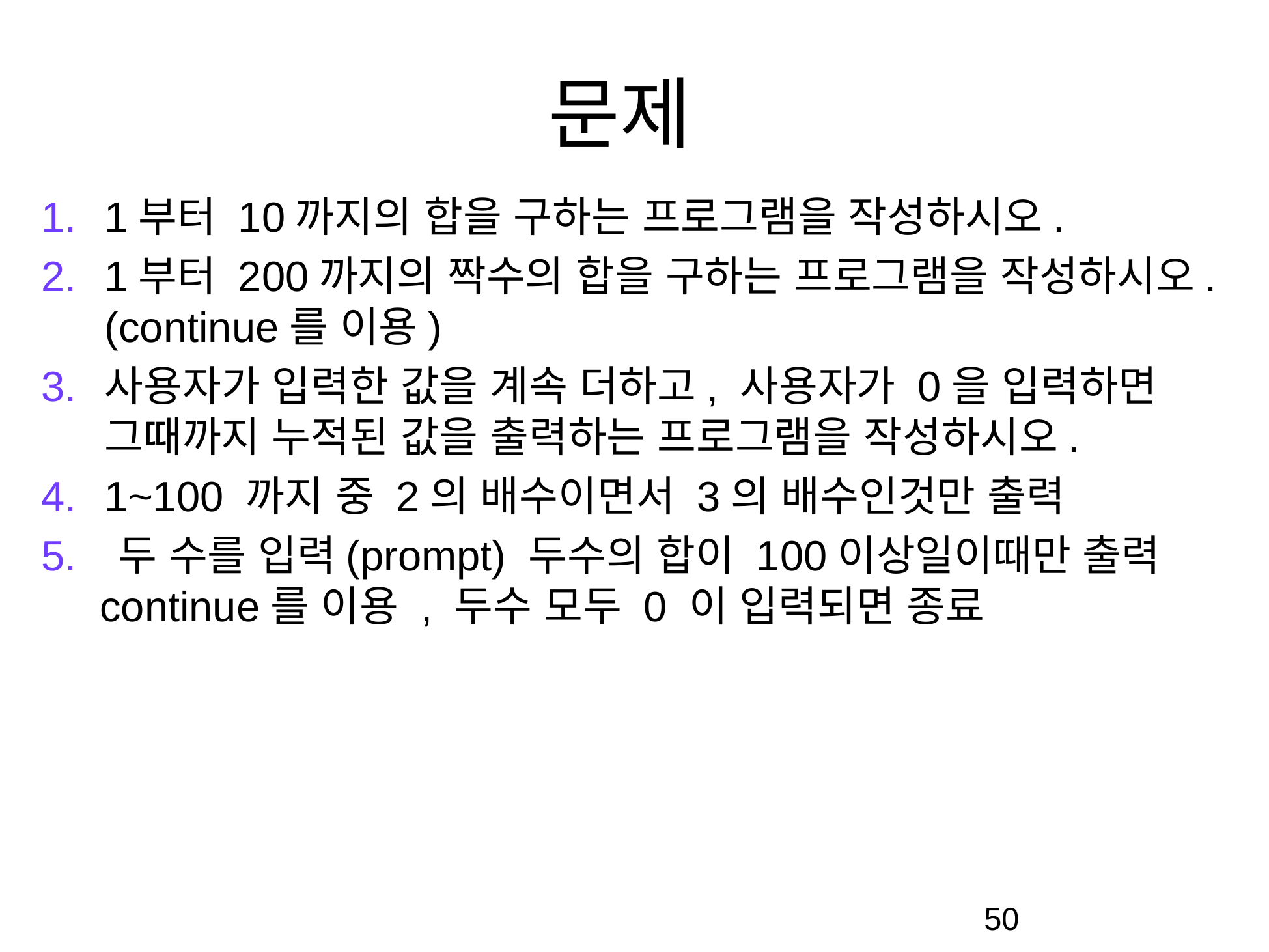

문제
1부터 10까지의 합을 구하는 프로그램을 작성하시오.
1부터 200까지의 짝수의 합을 구하는 프로그램을 작성하시오.(continue를 이용)
사용자가 입력한 값을 계속 더하고, 사용자가 0을 입력하면 그때까지 누적된 값을 출력하는 프로그램을 작성하시오.
1~100 까지 중 2의 배수이면서 3의 배수인것만 출력
 두 수를 입력(prompt) 두수의 합이 100이상일이때만 출력
     continue를 이용 , 두수 모두 0 이 입력되면 종료

50